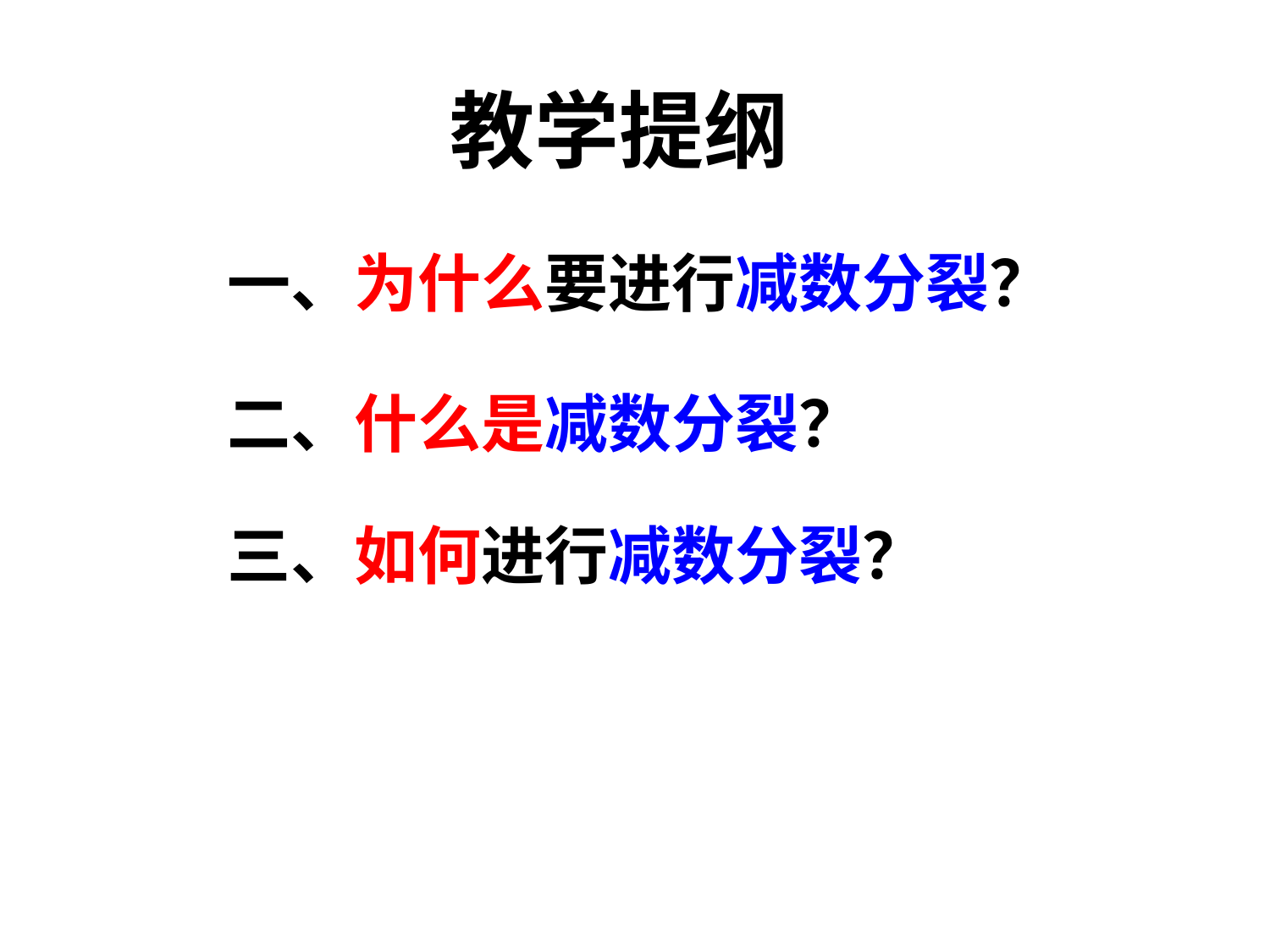

教学提纲
一、为什么要进行减数分裂？
二、什么是减数分裂？
三、如何进行减数分裂？